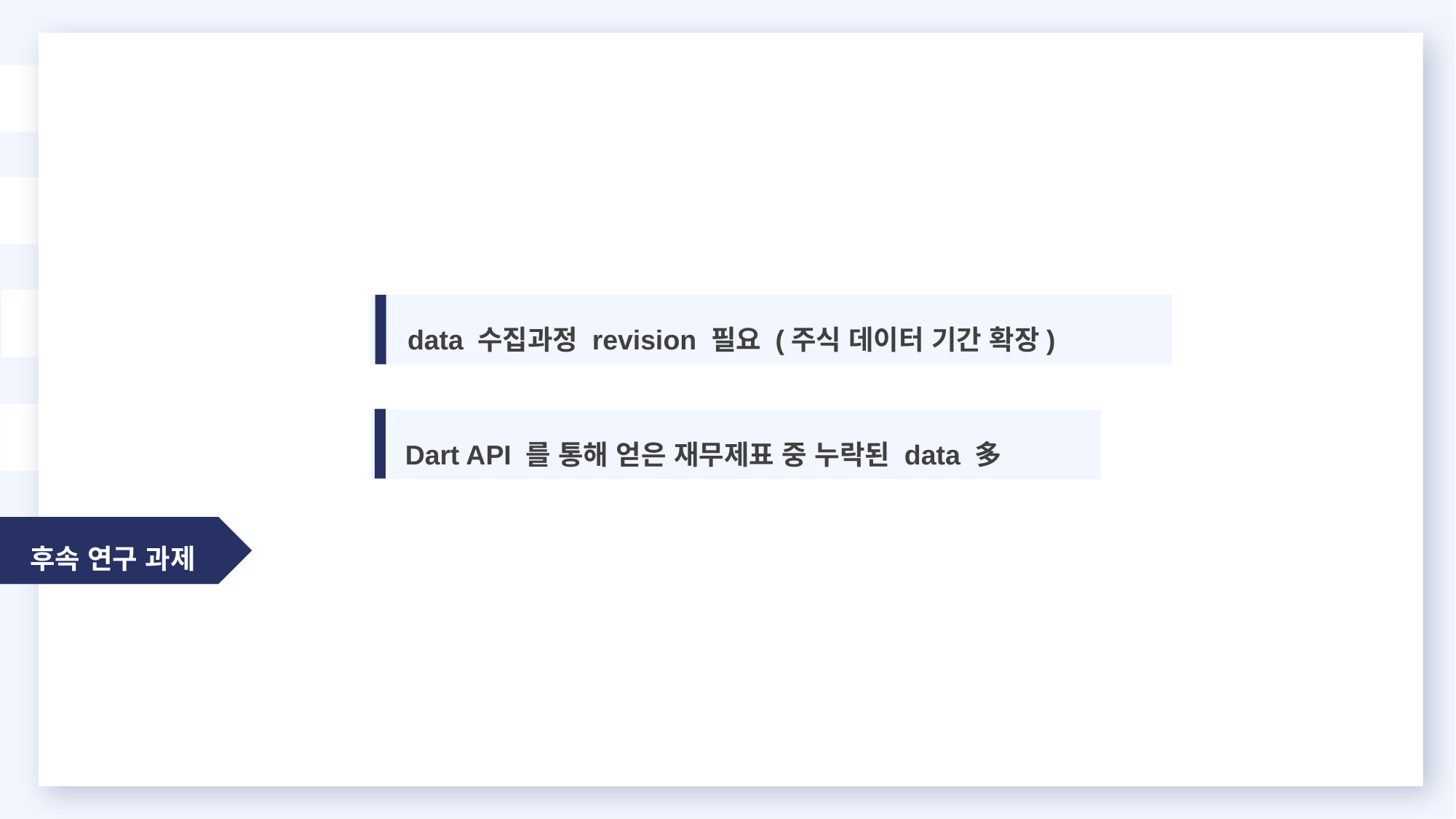

data 수집과정 revision 필요 (주식 데이터 기간 확장)

Dart API 를 통해 얻은 재무제표 중 누락된 data 多

후속 연구 과제